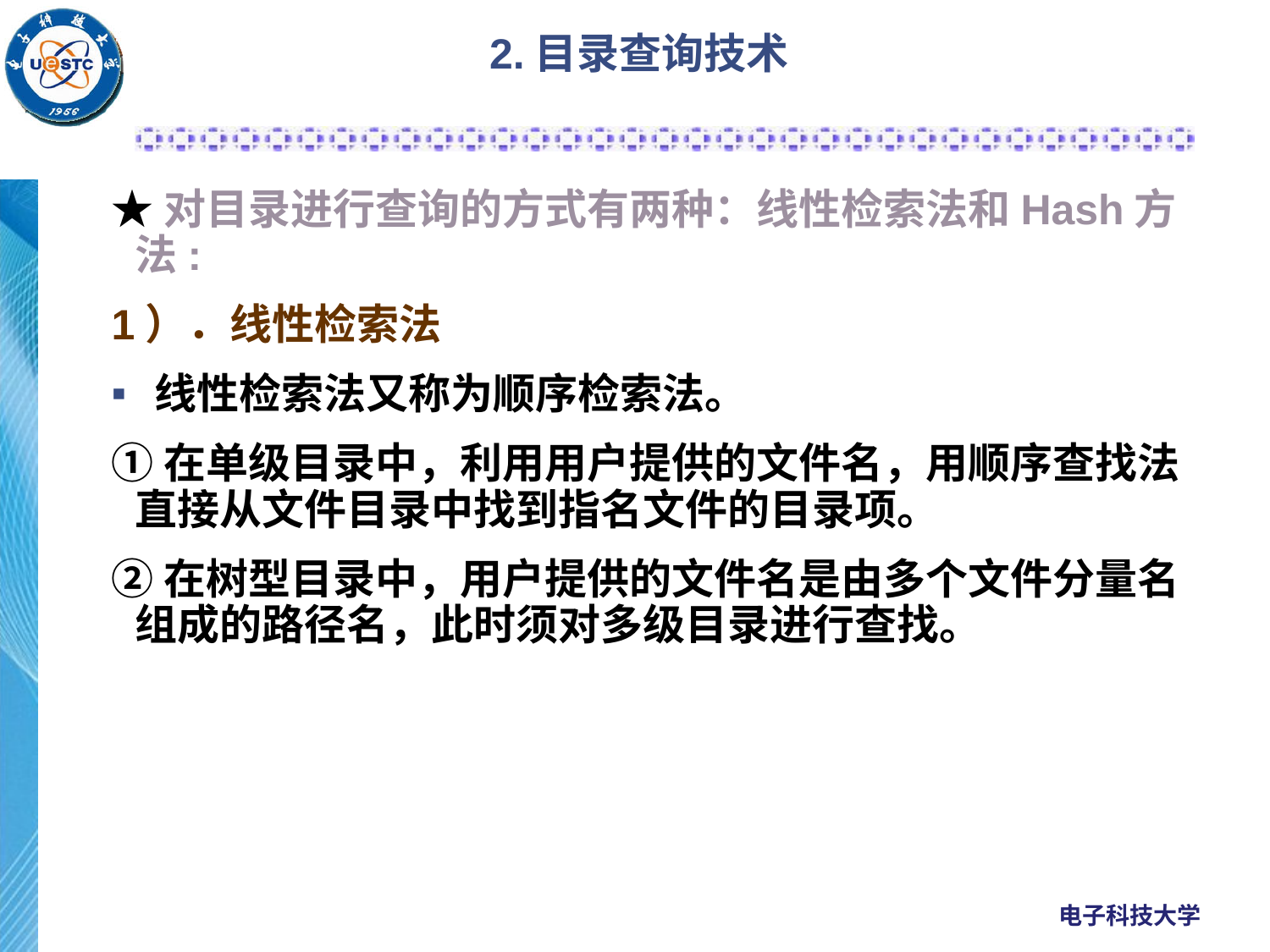

# 2.目录查询技术
★对目录进行查询的方式有两种：线性检索法和Hash方法:
1）．线性检索法
 线性检索法又称为顺序检索法。
①在单级目录中，利用用户提供的文件名，用顺序查找法直接从文件目录中找到指名文件的目录项。
②在树型目录中，用户提供的文件名是由多个文件分量名组成的路径名，此时须对多级目录进行查找。